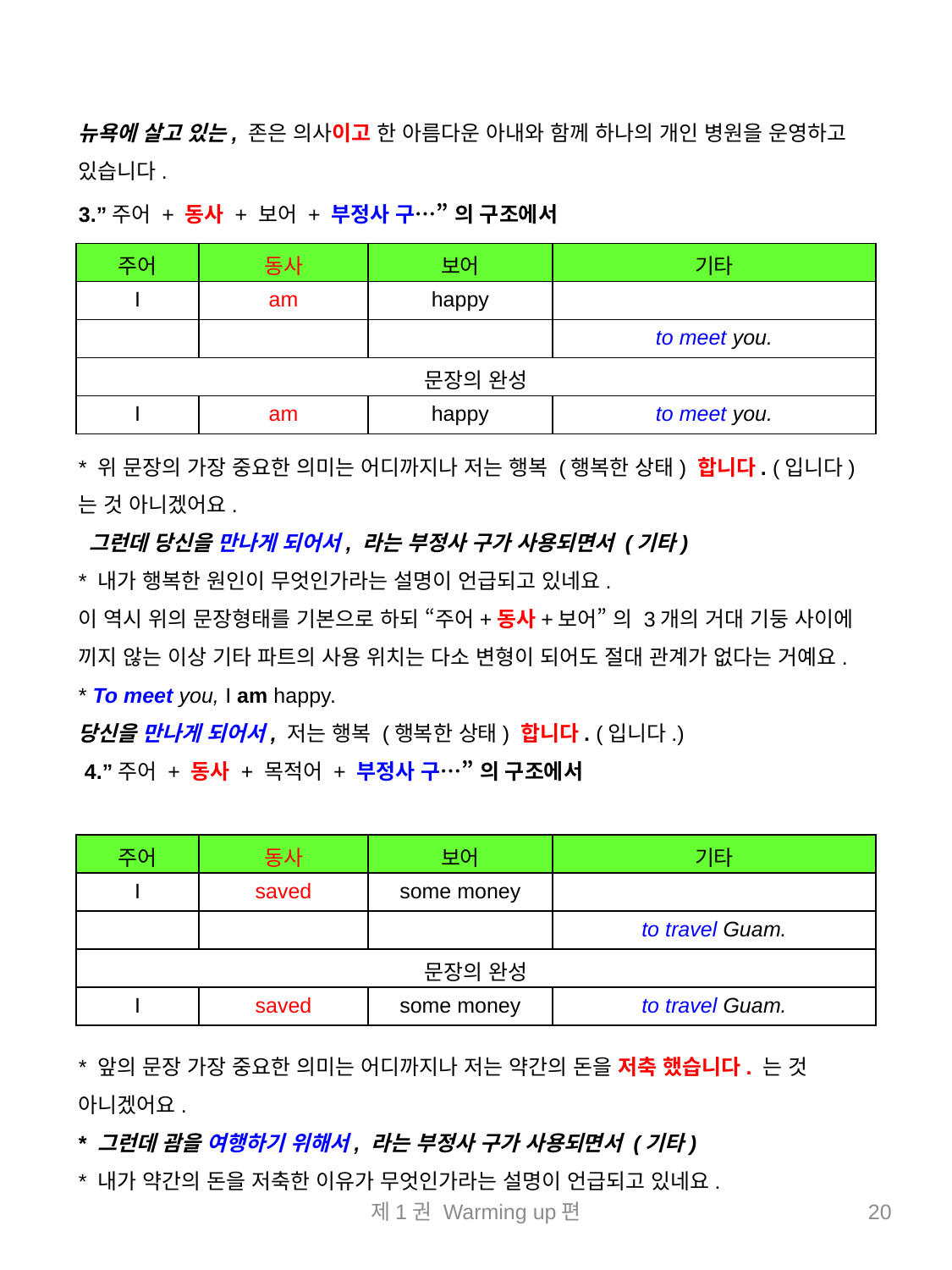

뉴욕에 살고 있는, 존은 의사이고 한 아름다운 아내와 함께 하나의 개인 병원을 운영하고 있습니다.

3.”주어 + 동사 + 보어 + 부정사 구…” 의 구조에서

| 주어 | 동사 | 보어 | 기타 |
| --- | --- | --- | --- |
| I | am | happy |  |
|  |  |  | to meet you. |
| 문장의 완성 |  |  |  |
| I | am | happy | to meet you. |
* 위 문장의 가장 중요한 의미는 어디까지나 저는 행복 (행복한 상태) 합니다. (입니다)는 것 아니겠어요.
 그런데 당신을 만나게 되어서, 라는 부정사 구가 사용되면서 (기타)
* 내가 행복한 원인이 무엇인가라는 설명이 언급되고 있네요.
이 역시 위의 문장형태를 기본으로 하되 “주어+동사+보어” 의 3개의 거대 기둥 사이에 끼지 않는 이상 기타 파트의 사용 위치는 다소 변형이 되어도 절대 관계가 없다는 거예요.
* To meet you, I am happy.
당신을 만나게 되어서, 저는 행복 (행복한 상태) 합니다. (입니다.)
 4.”주어 + 동사 + 목적어 + 부정사 구…” 의 구조에서
| 주어 | 동사 | 보어 | 기타 |
| --- | --- | --- | --- |
| I | saved | some money |  |
|  |  |  | to travel Guam. |
| 문장의 완성 |  |  |  |
| I | saved | some money | to travel Guam. |
* 앞의 문장 가장 중요한 의미는 어디까지나 저는 약간의 돈을 저축 했습니다. 는 것 아니겠어요.
* 그런데 괌을 여행하기 위해서, 라는 부정사 구가 사용되면서 (기타)
* 내가 약간의 돈을 저축한 이유가 무엇인가라는 설명이 언급되고 있네요.
제1권 Warming up편
20